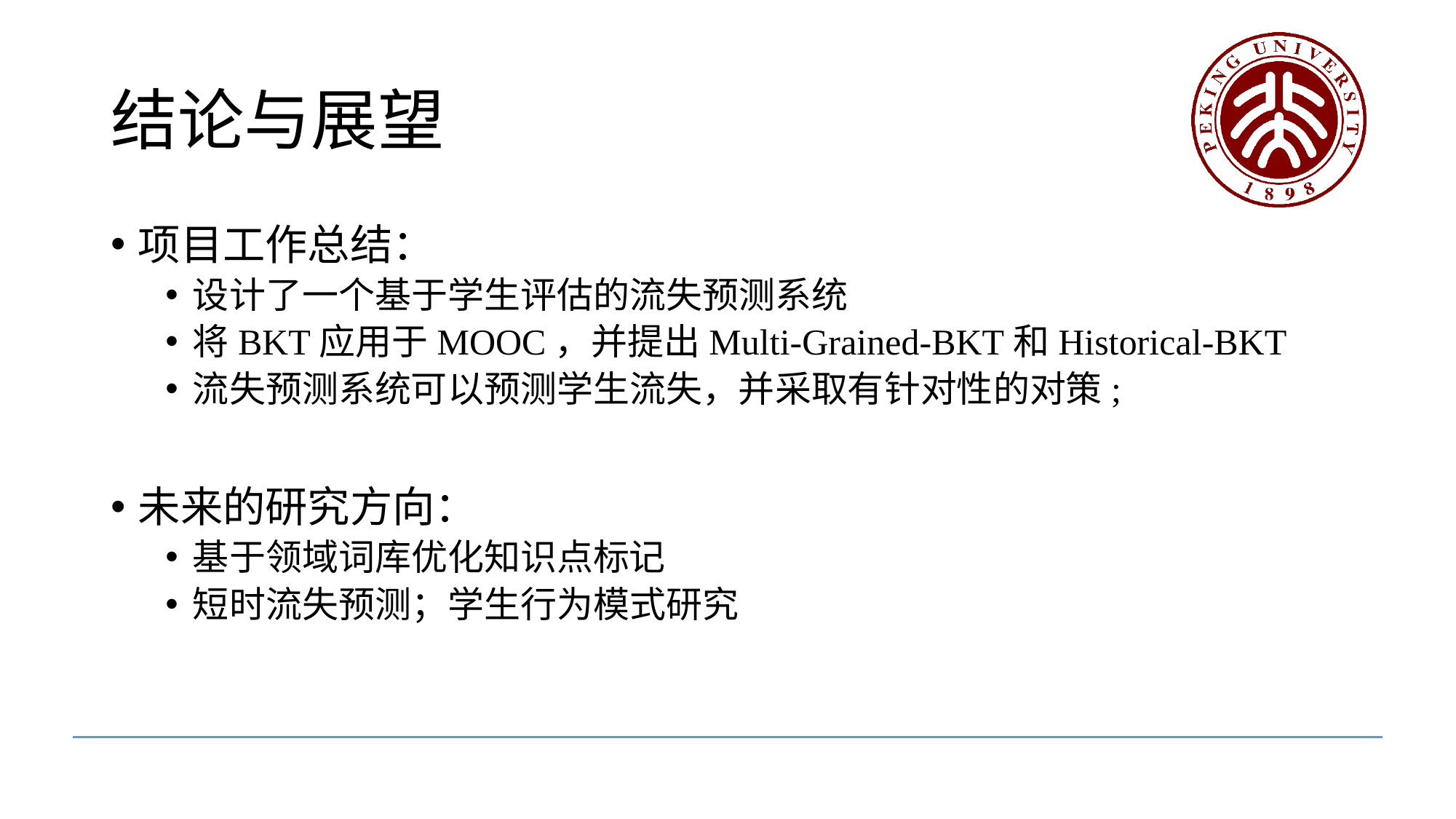

# 结论与展望
项目工作总结：
设计了一个基于学生评估的流失预测系统
将BKT应用于MOOC，并提出Multi-Grained-BKT和Historical-BKT
流失预测系统可以预测学生流失，并采取有针对性的对策;

未来的研究方向：
基于领域词库优化知识点标记
短时流失预测；学生行为模式研究